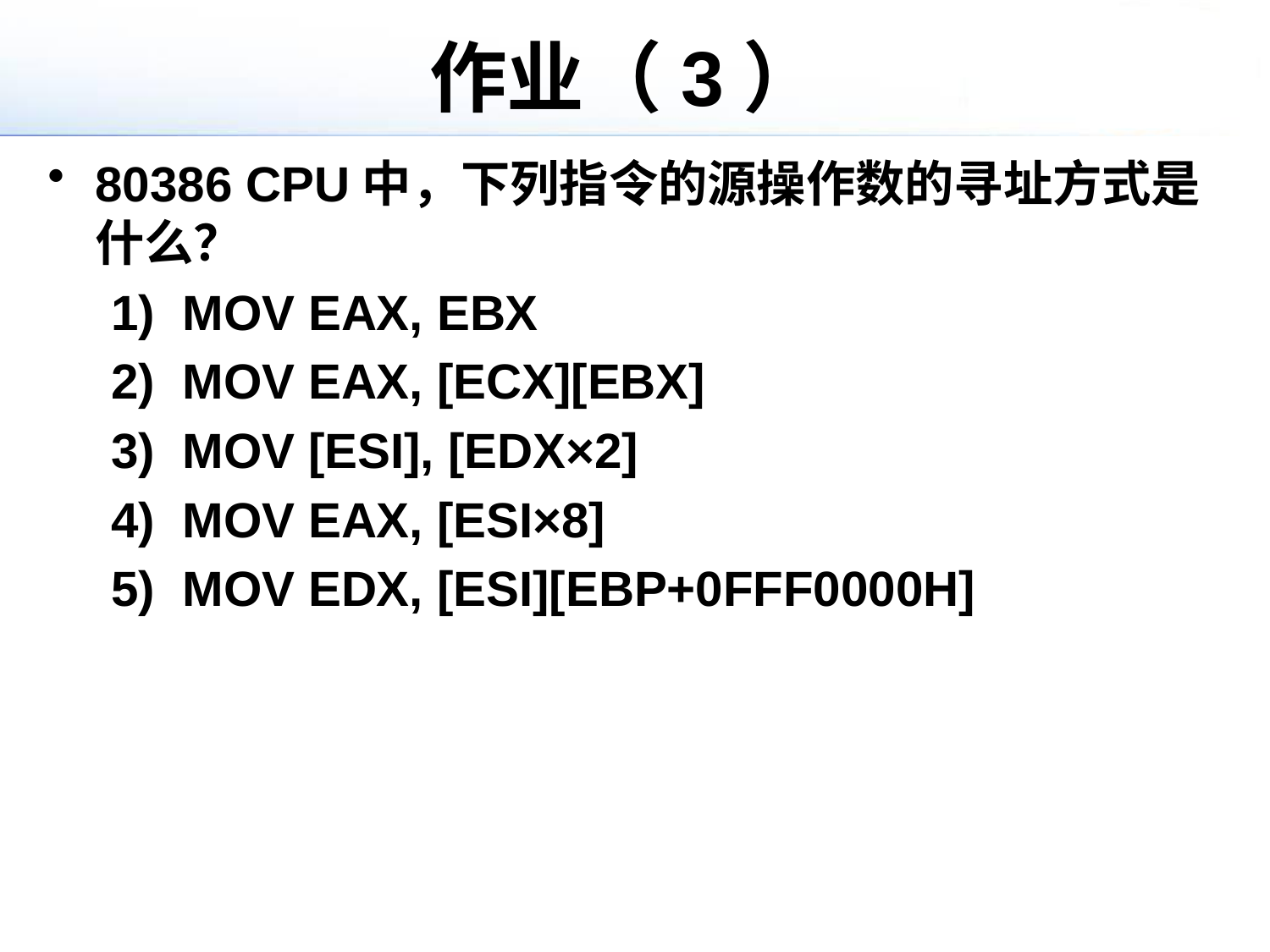

# 作业（3）
80386 CPU中，下列指令的源操作数的寻址方式是什么？
MOV EAX, EBX
MOV EAX, [ECX][EBX]
MOV [ESI], [EDX×2]
MOV EAX, [ESI×8]
MOV EDX, [ESI][EBP+0FFF0000H]